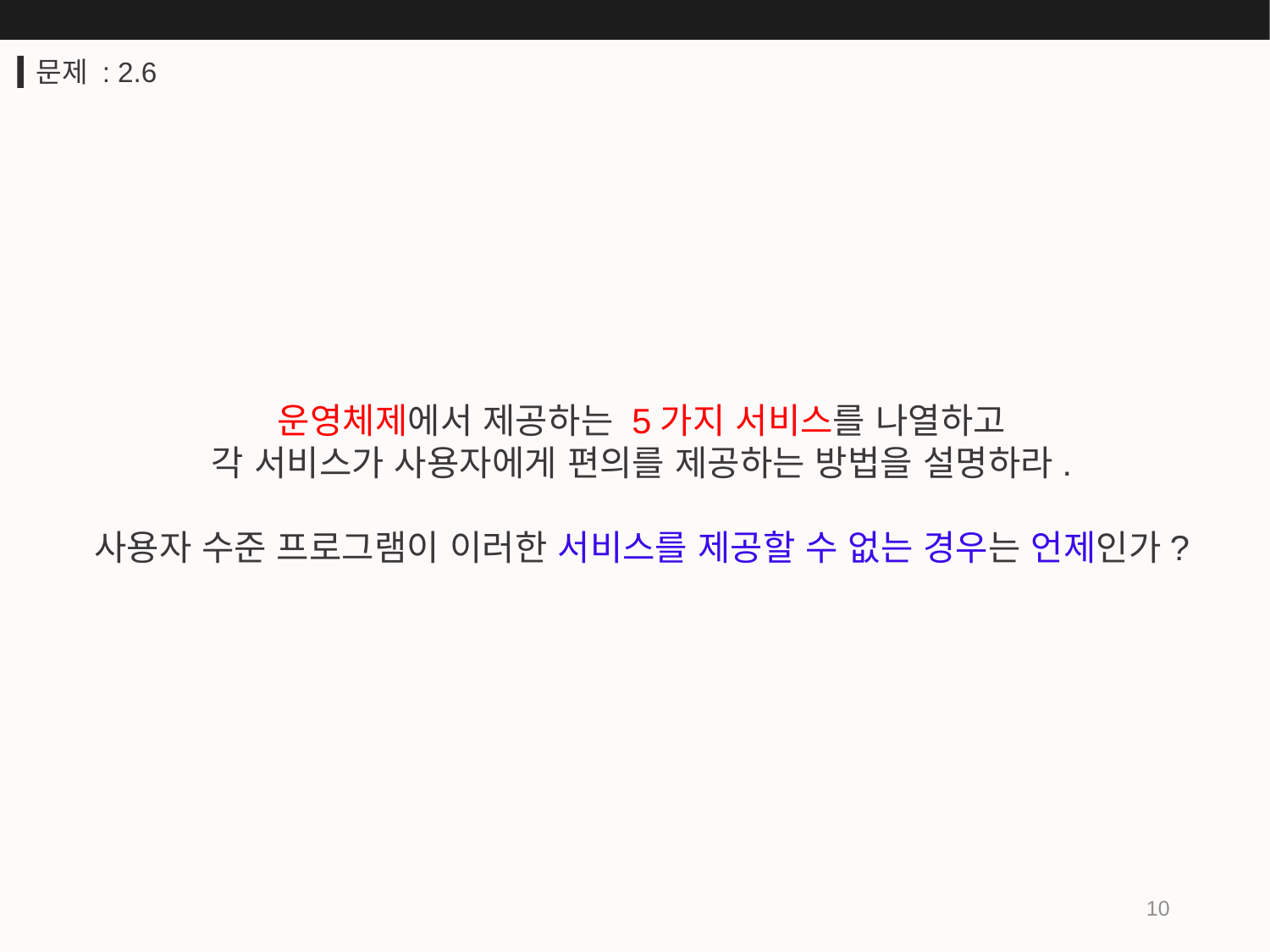

문제 : 2.6

운영체제에서 제공하는 5가지 서비스를 나열하고
각 서비스가 사용자에게 편의를 제공하는 방법을 설명하라.

사용자 수준 프로그램이 이러한 서비스를 제공할 수 없는 경우는 언제인가?
10